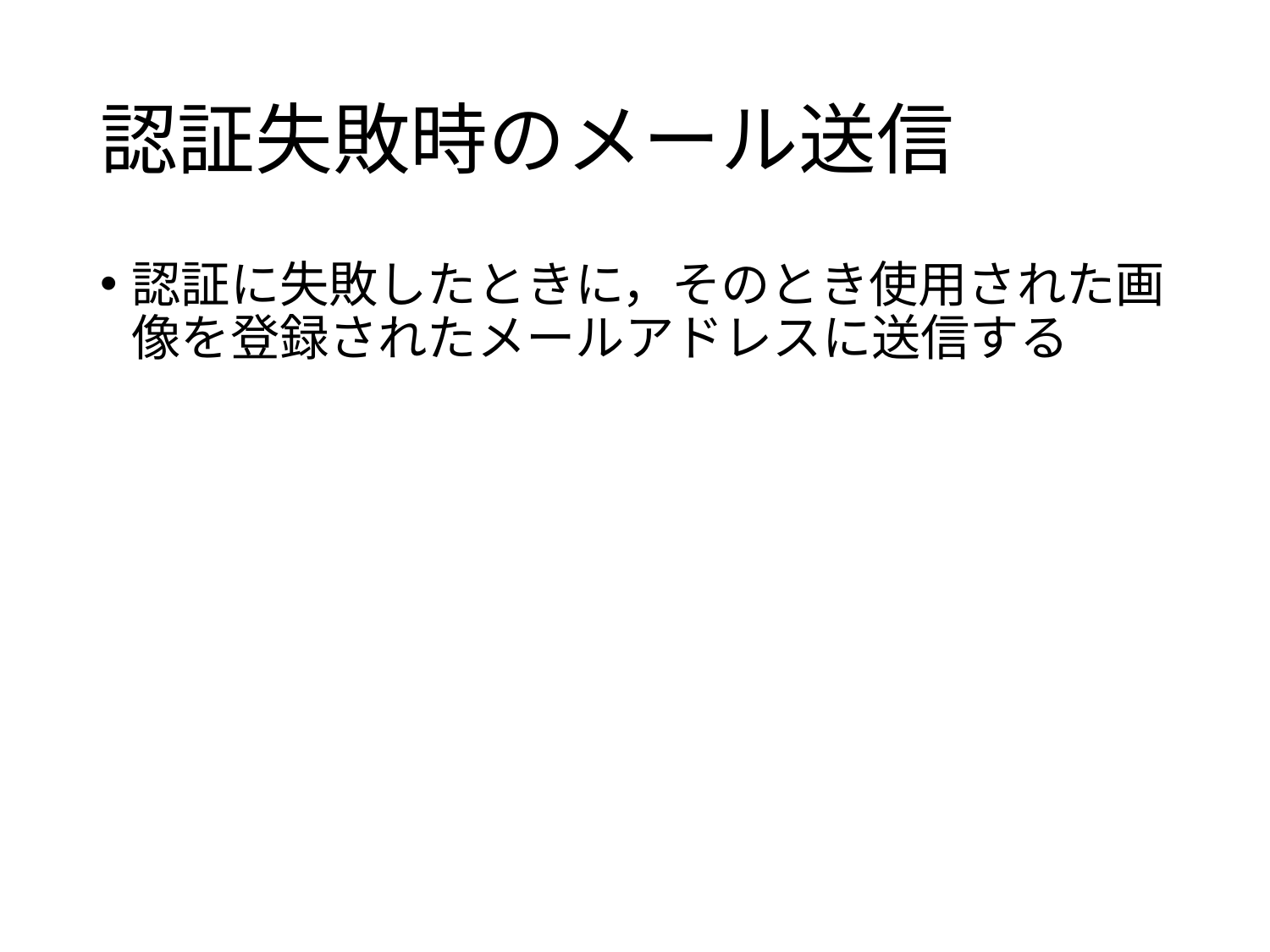

# 認証失敗時のメール送信
認証に失敗したときに，そのとき使用された画像を登録されたメールアドレスに送信する